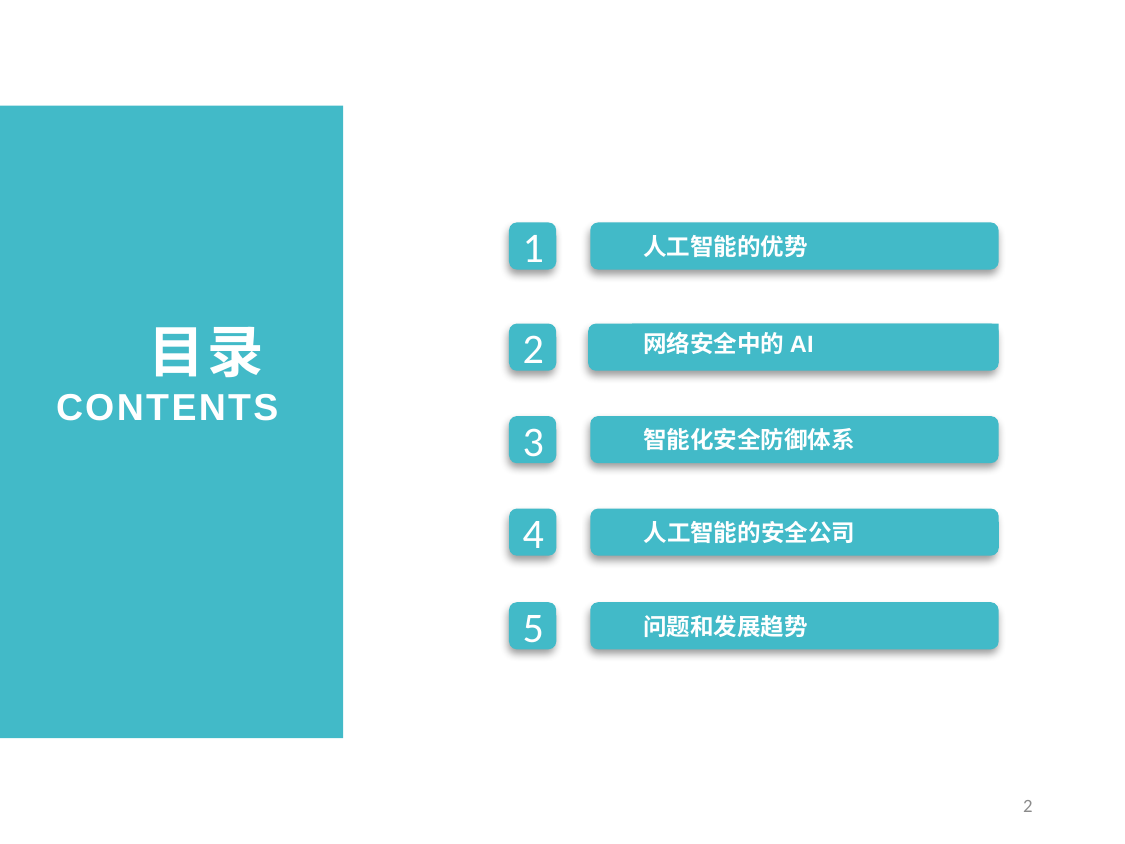

1

人工智能的优势
目录
CONTENTS
2

网络安全中的AI

智能化安全防御体系
3

人工智能的安全公司
4

问题和发展趋势
5
2